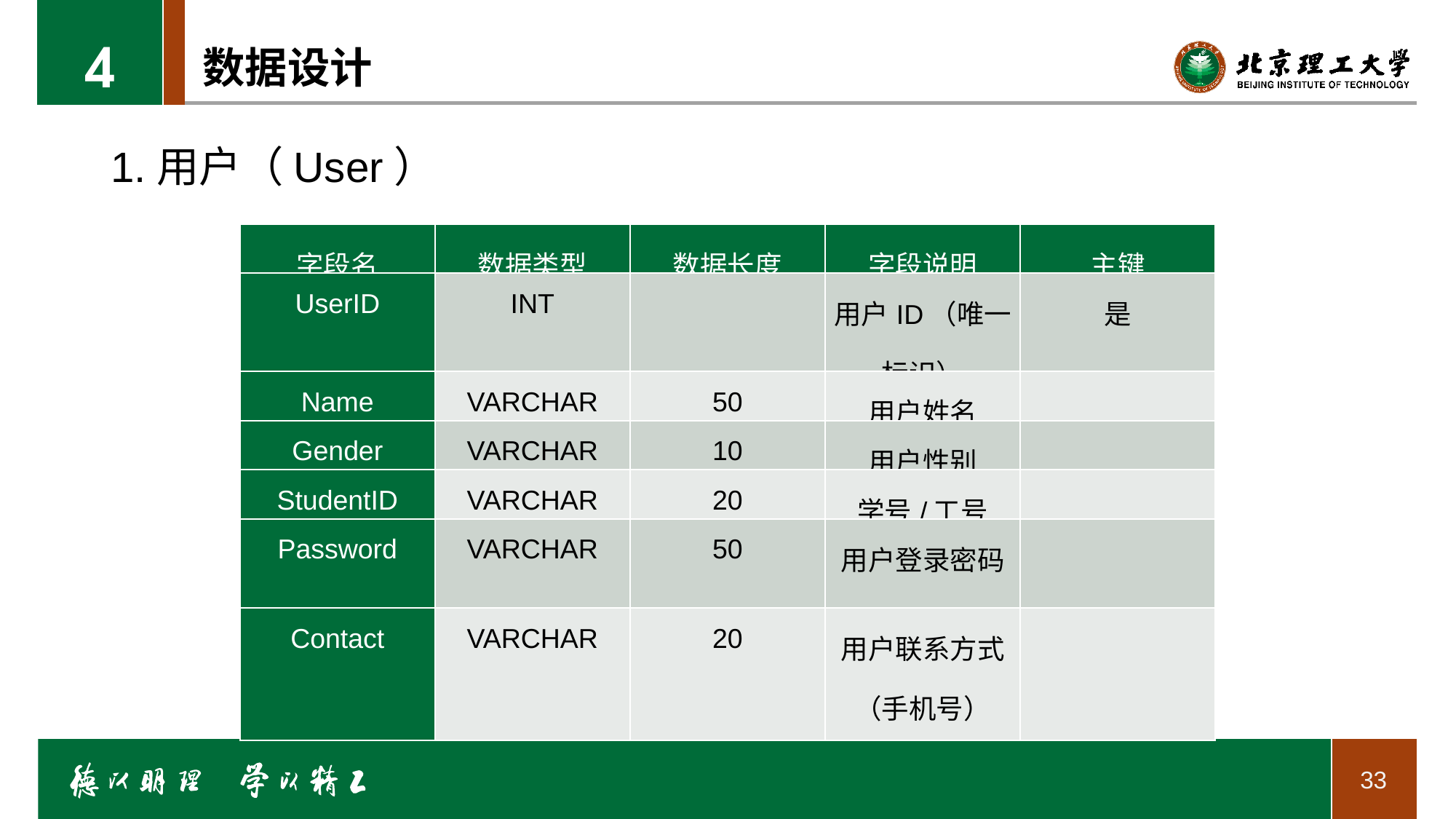

4
# 数据设计
1.用户（User）
| 字段名 | 数据类型 | 数据长度 | 字段说明 | 主键 |
| --- | --- | --- | --- | --- |
| UserID | INT |  | 用户ID（唯一标识） | 是 |
| Name | VARCHAR | 50 | 用户姓名 |  |
| Gender | VARCHAR | 10 | 用户性别 |  |
| StudentID | VARCHAR | 20 | 学号/工号 |  |
| Password | VARCHAR | 50 | 用户登录密码 |  |
| Contact | VARCHAR | 20 | 用户联系方式（手机号） |  |